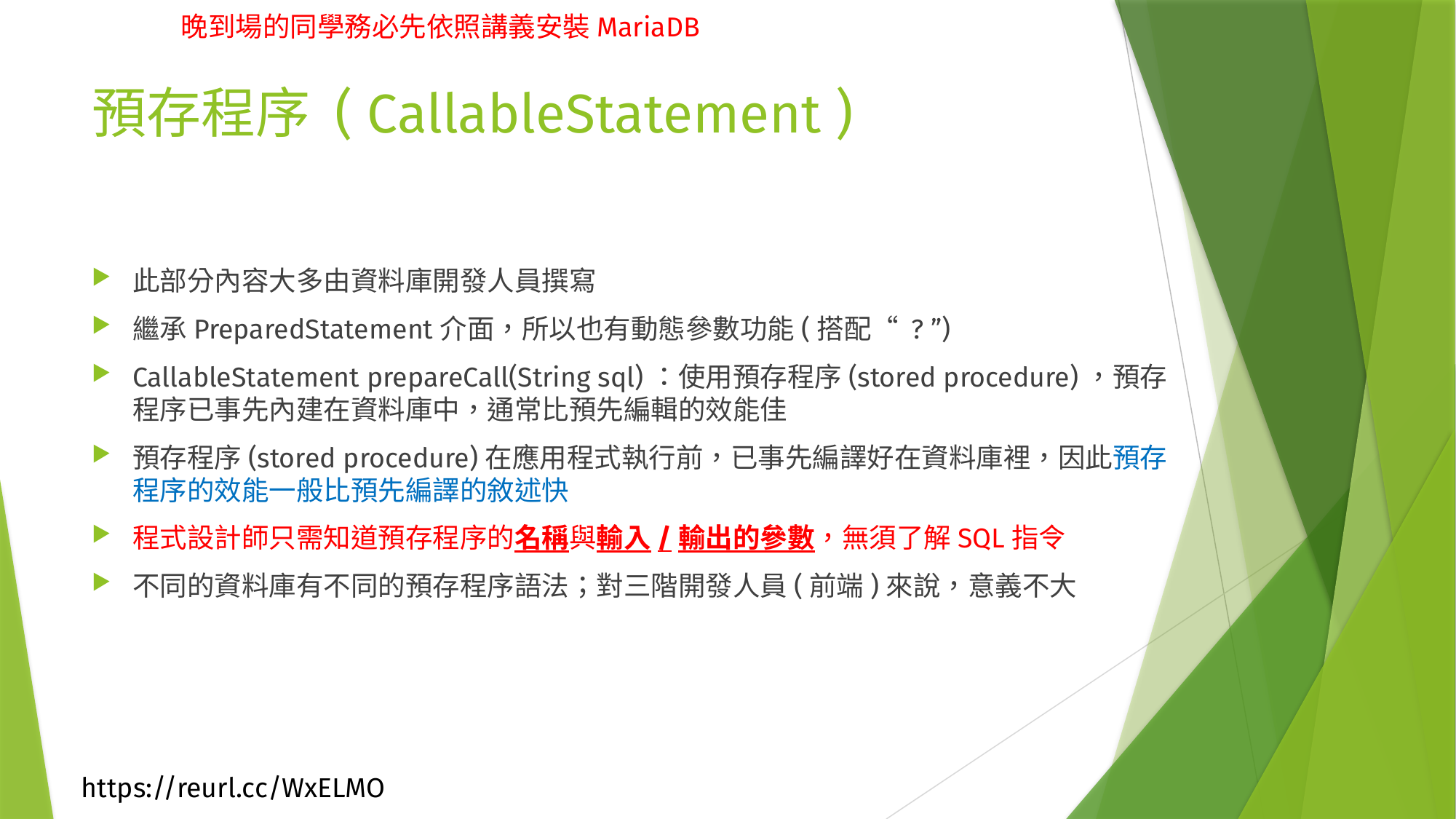

# 預存程序 ( CallableStatement )
此部分內容大多由資料庫開發人員撰寫
繼承PreparedStatement介面，所以也有動態參數功能(搭配“ ? ”)
CallableStatement prepareCall(String sql)：使用預存程序(stored procedure)，預存程序已事先內建在資料庫中，通常比預先編輯的效能佳
預存程序(stored procedure)在應用程式執行前，已事先編譯好在資料庫裡，因此預存程序的效能一般比預先編譯的敘述快
程式設計師只需知道預存程序的名稱與輸入/輸出的參數，無須了解SQL指令
不同的資料庫有不同的預存程序語法；對三階開發人員(前端)來說，意義不大